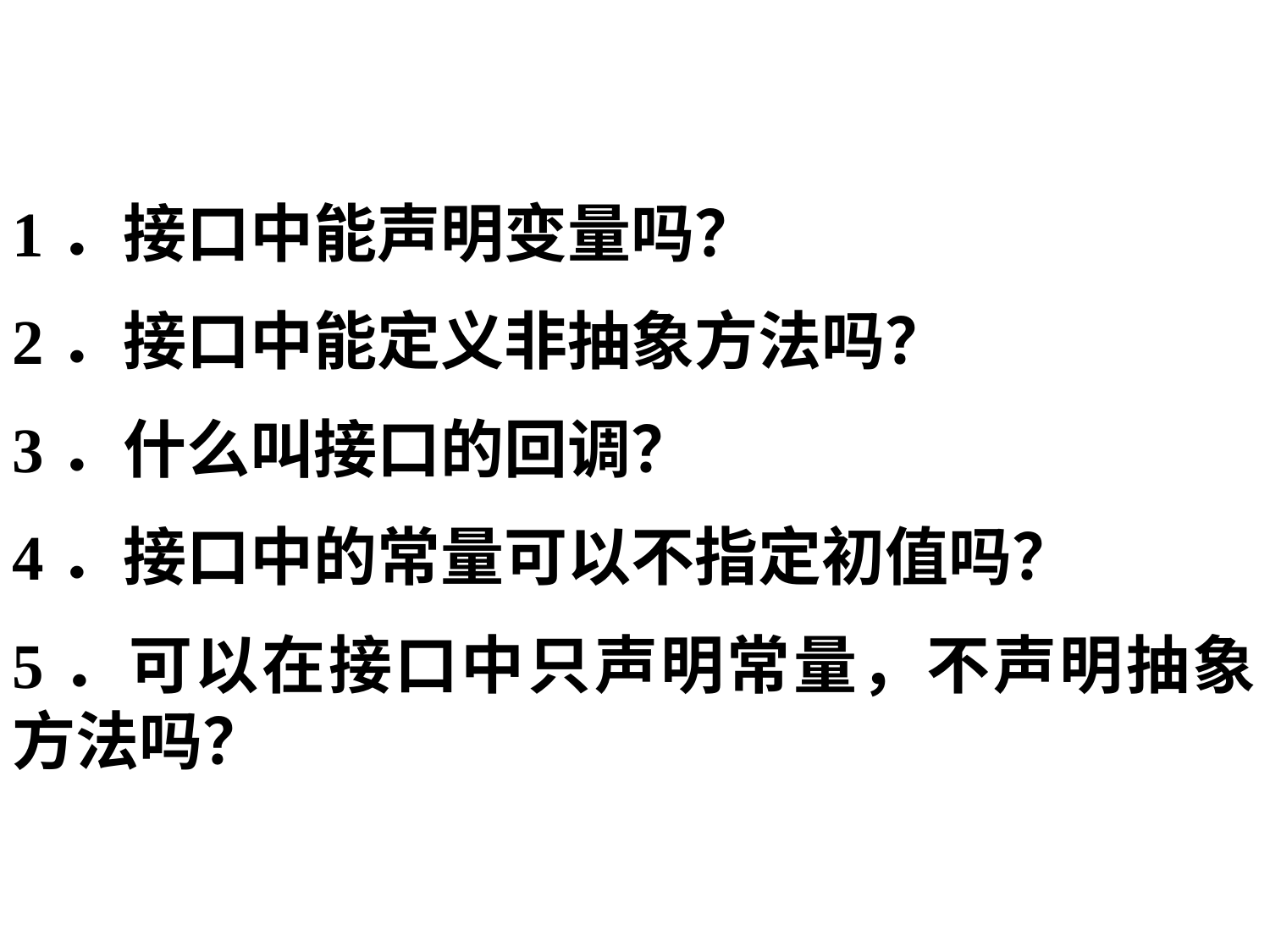

1．接口中能声明变量吗？
2．接口中能定义非抽象方法吗？
3．什么叫接口的回调？
4．接口中的常量可以不指定初值吗？
5．可以在接口中只声明常量，不声明抽象方法吗？